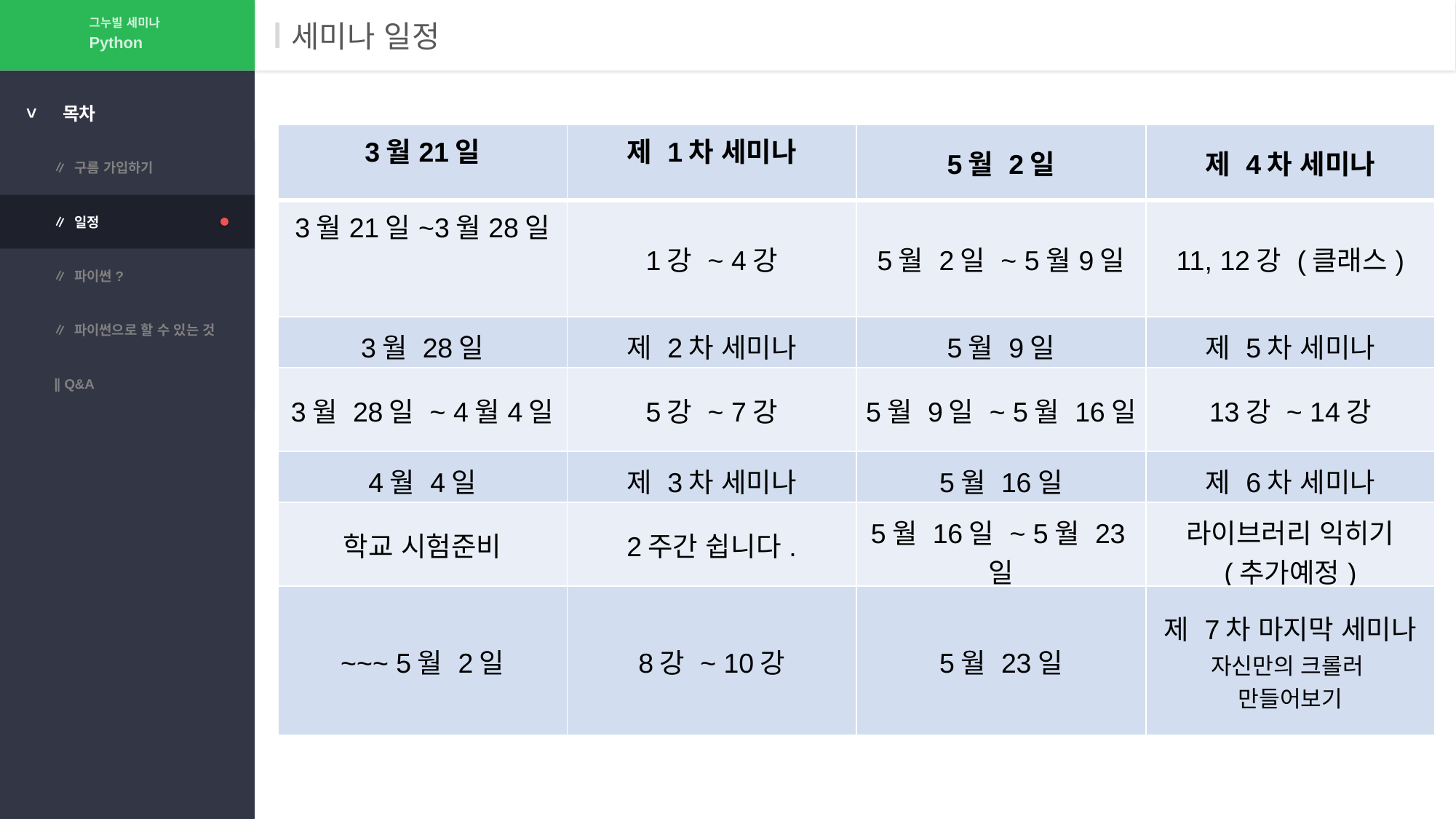

그누빌 세미나
# 세미나 일정
Python
>
목차
| 3월21일 | 제 1차 세미나 | 5월 2일 | 제 4차 세미나 |
| --- | --- | --- | --- |
| 3월21일~3월28일 | 1강 ~ 4강 | 5월 2일 ~ 5월9일 | 11, 12강 (클래스) |
| 3월 28일 | 제 2차 세미나 | 5월 9일 | 제 5차 세미나 |
| 3월 28일 ~ 4월4일 | 5강 ~ 7강 | 5월 9일 ~ 5월 16일 | 13강 ~ 14강 |
| 4월 4일 | 제 3차 세미나 | 5월 16일 | 제 6차 세미나 |
| 학교 시험준비 | 2주간 쉽니다. | 5월 16일 ~ 5월 23일 | 라이브러리 익히기 (추가예정) |
| ~~~ 5월 2일 | 8강 ~ 10강 | 5월 23일 | 제 7차 마지막 세미나 자신만의 크롤러 만들어보기 |
∥ 구름 가입하기
∥ 일정

∥ 파이썬?
∥ 파이썬으로 할 수 있는 것
∥ Q&A